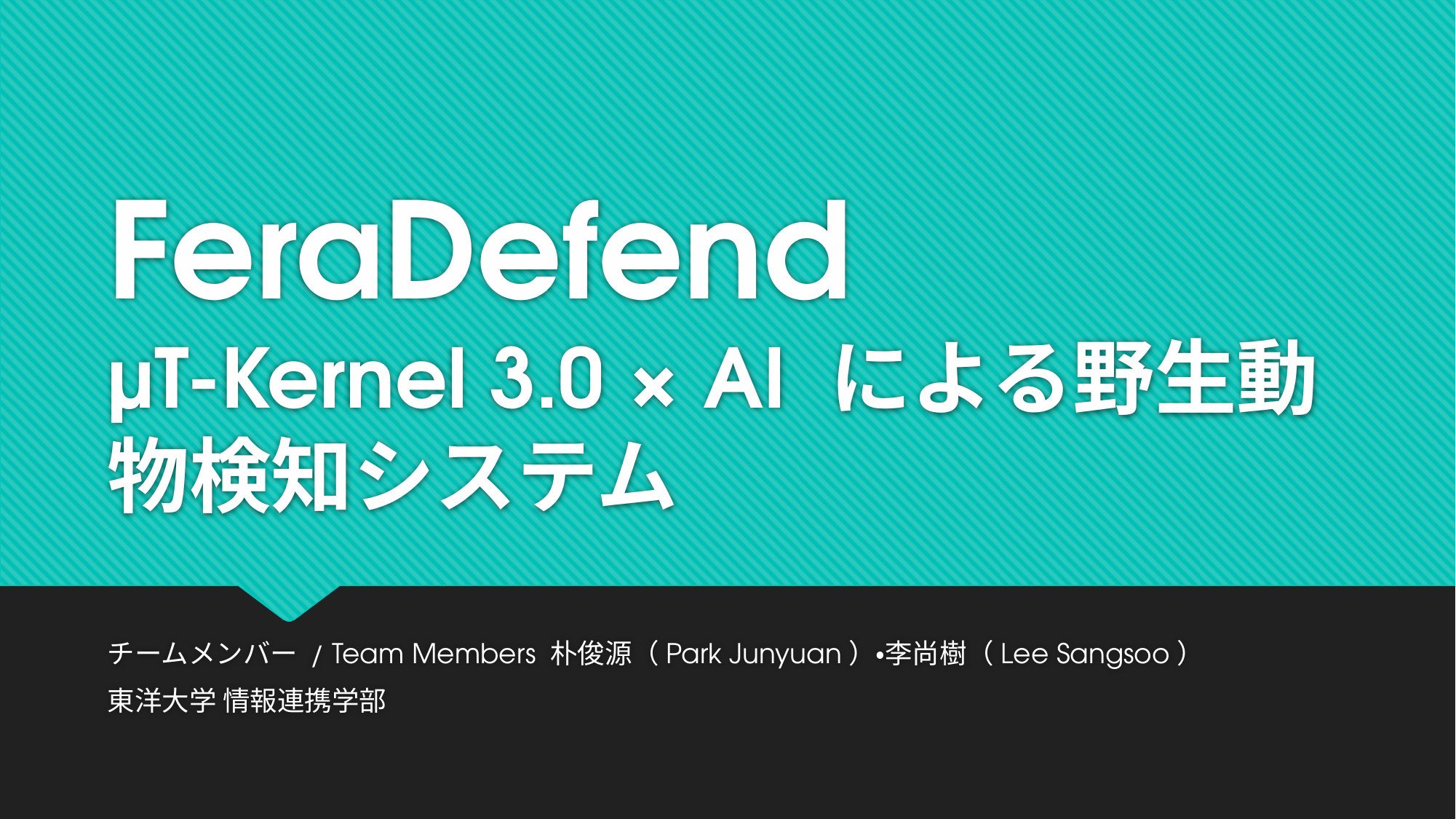

# FeraDefend μT-Kernel 3.0 × AI による野生動物検知システム
チームメンバー / Team Members 朴俊源（Park Junyuan）・李尚樹（Lee Sangsoo）
東洋大学 情報連携学部